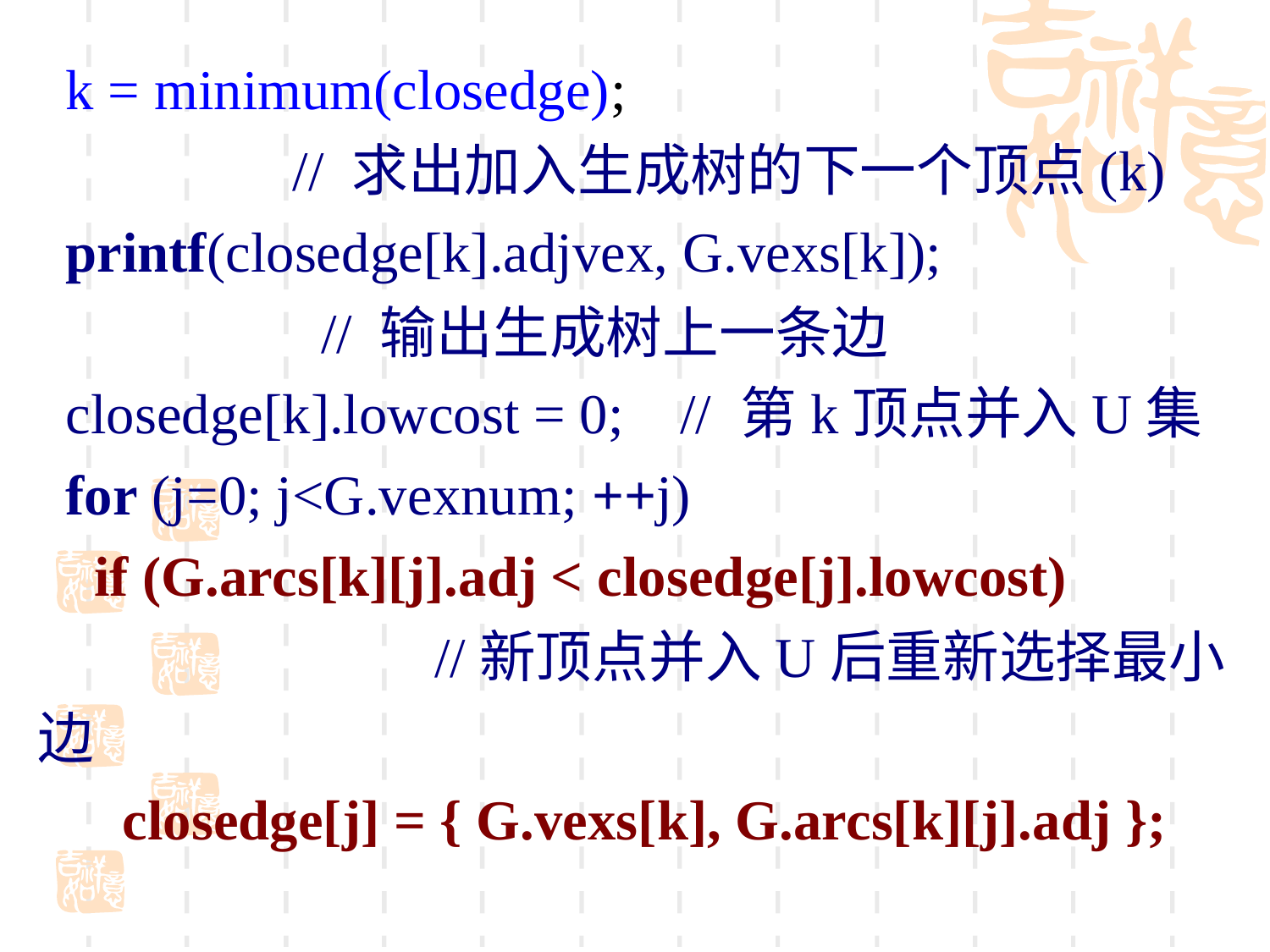

k = minimum(closedge);
                  // 求出加入生成树的下一个顶点(k)
  printf(closedge[k].adjvex, G.vexs[k]);
                    // 输出生成树上一条边
  closedge[k].lowcost = 0;    // 第k顶点并入U集
  for (j=0; j<G.vexnum; ++j)
    if (G.arcs[k][j].adj < closedge[j].lowcost)
                            //新顶点并入U后重新选择最小边
      closedge[j] = { G.vexs[k], G.arcs[k][j].adj };